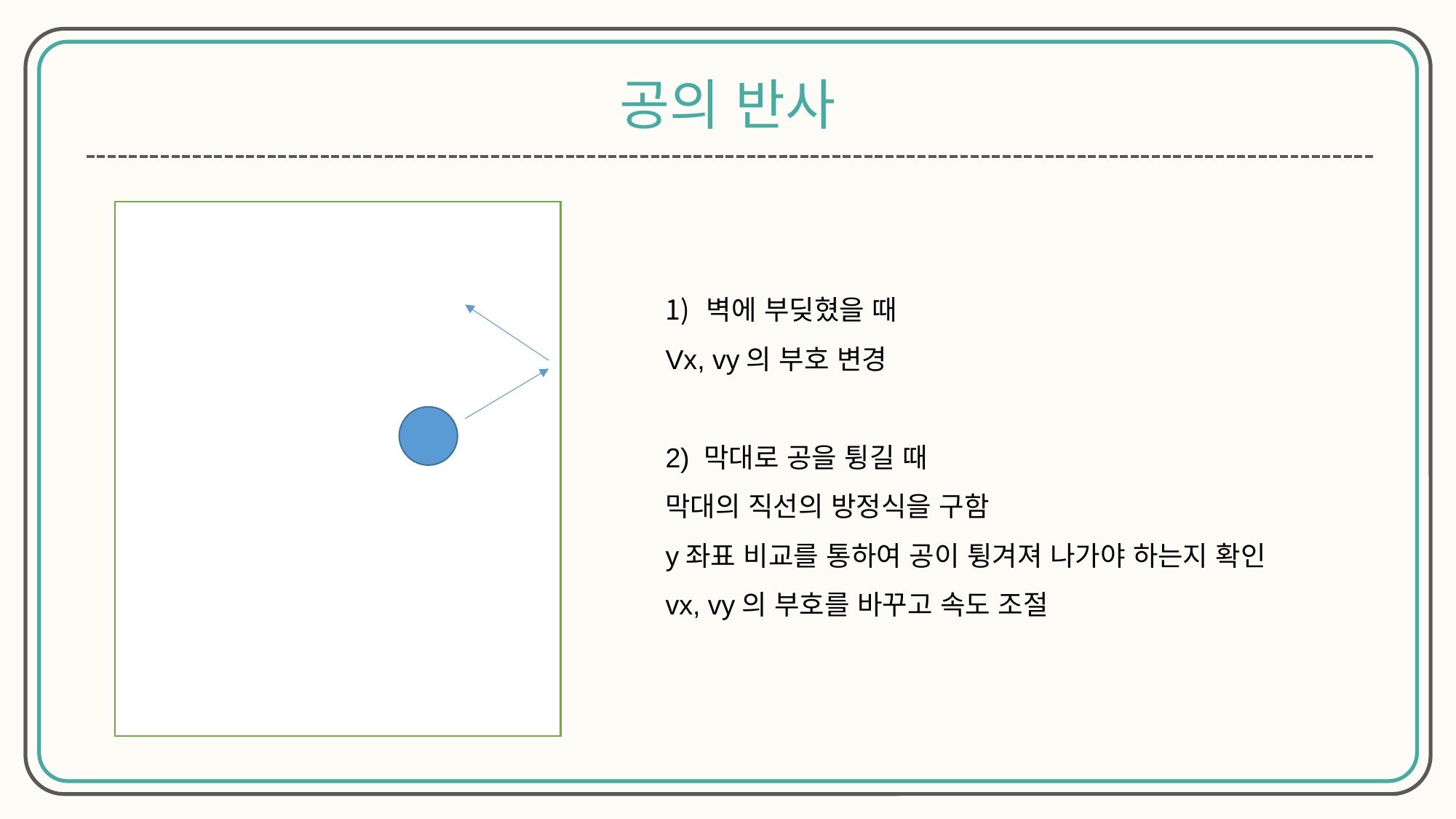

공의 반사

벽에 부딪혔을 때
Vx, vy의 부호 변경

2) 막대로 공을 튕길 때
막대의 직선의 방정식을 구함
y좌표 비교를 통하여 공이 튕겨져 나가야 하는지 확인
vx, vy의 부호를 바꾸고 속도 조절